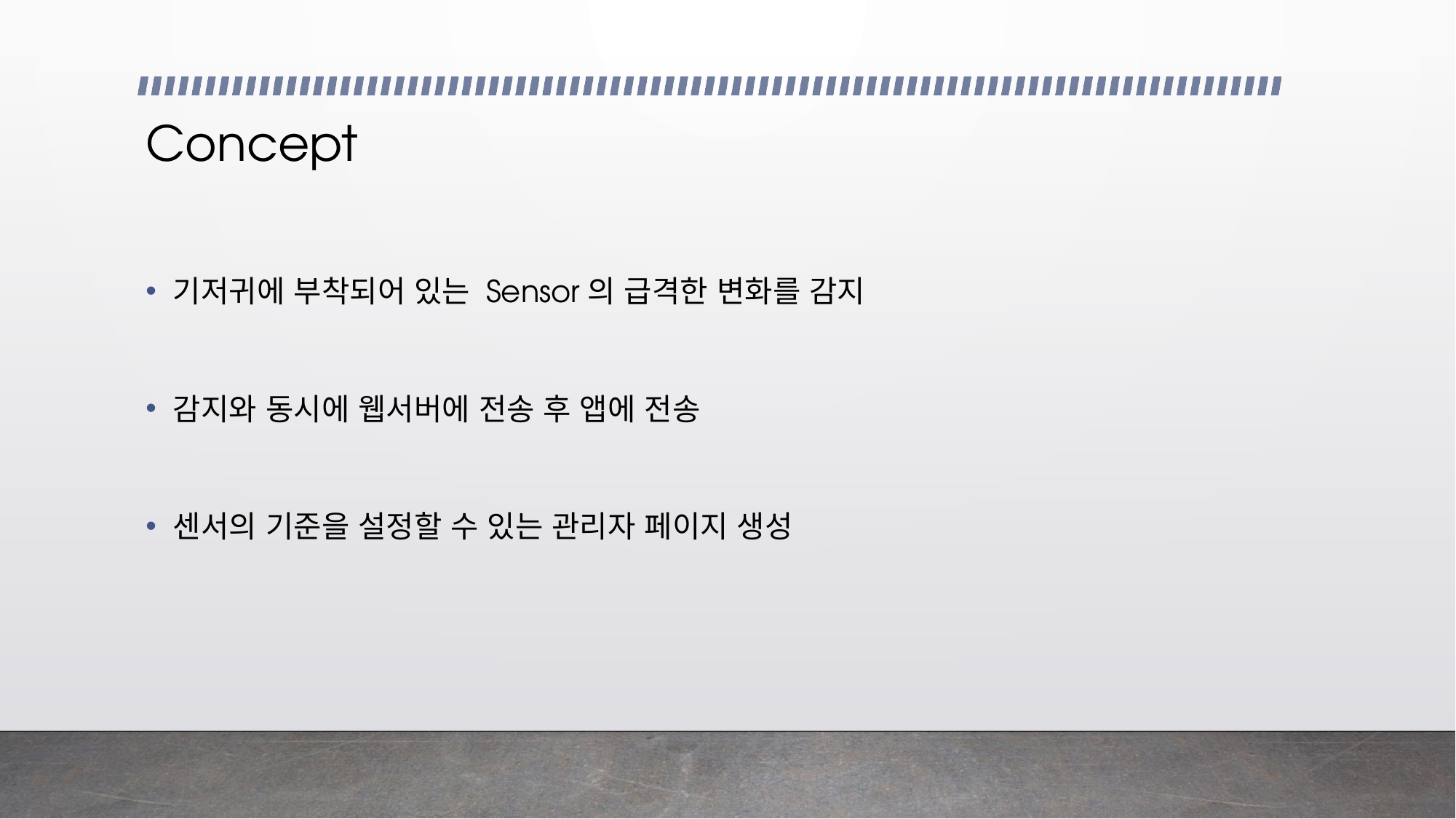

# Concept
기저귀에 부착되어 있는 Sensor의 급격한 변화를 감지

감지와 동시에 웹서버에 전송 후 앱에 전송

센서의 기준을 설정할 수 있는 관리자 페이지 생성